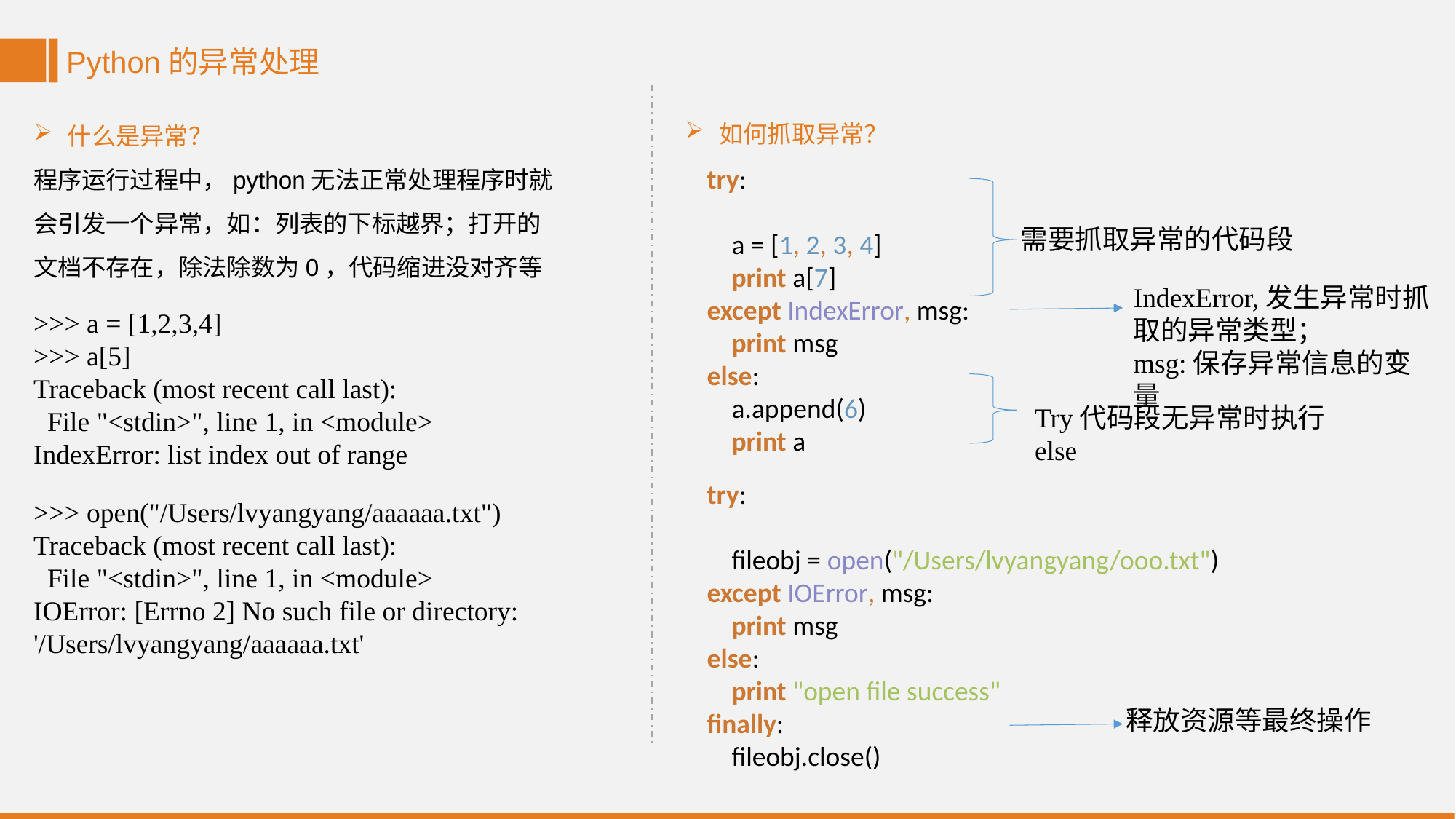

Python的异常处理

如何抓取异常？
什么是异常？
程序运行过程中，python无法正常处理程序时就会引发一个异常，如：列表的下标越界；打开的文档不存在，除法除数为0，代码缩进没对齐等
try:
    a = [1, 2, 3, 4]
    print a[7]
except IndexError, msg:
    print msg
else:
    a.append(6)
    print a

需要抓取异常的代码段
IndexError,发生异常时抓取的异常类型；
msg:保存异常信息的变量
>>> a = [1,2,3,4]
>>> a[5]
Traceback (most recent call last):
  File "<stdin>", line 1, in <module>
IndexError: list index out of range

Try代码段无异常时执行else
try:
    fileobj = open("/Users/lvyangyang/ooo.txt")
except IOError, msg:
    print msg
else:
    print "open file success"
finally:
    fileobj.close()
>>> open("/Users/lvyangyang/aaaaaa.txt")
Traceback (most recent call last):
  File "<stdin>", line 1, in <module>
IOError: [Errno 2] No such file or directory: '/Users/lvyangyang/aaaaaa.txt'
释放资源等最终操作